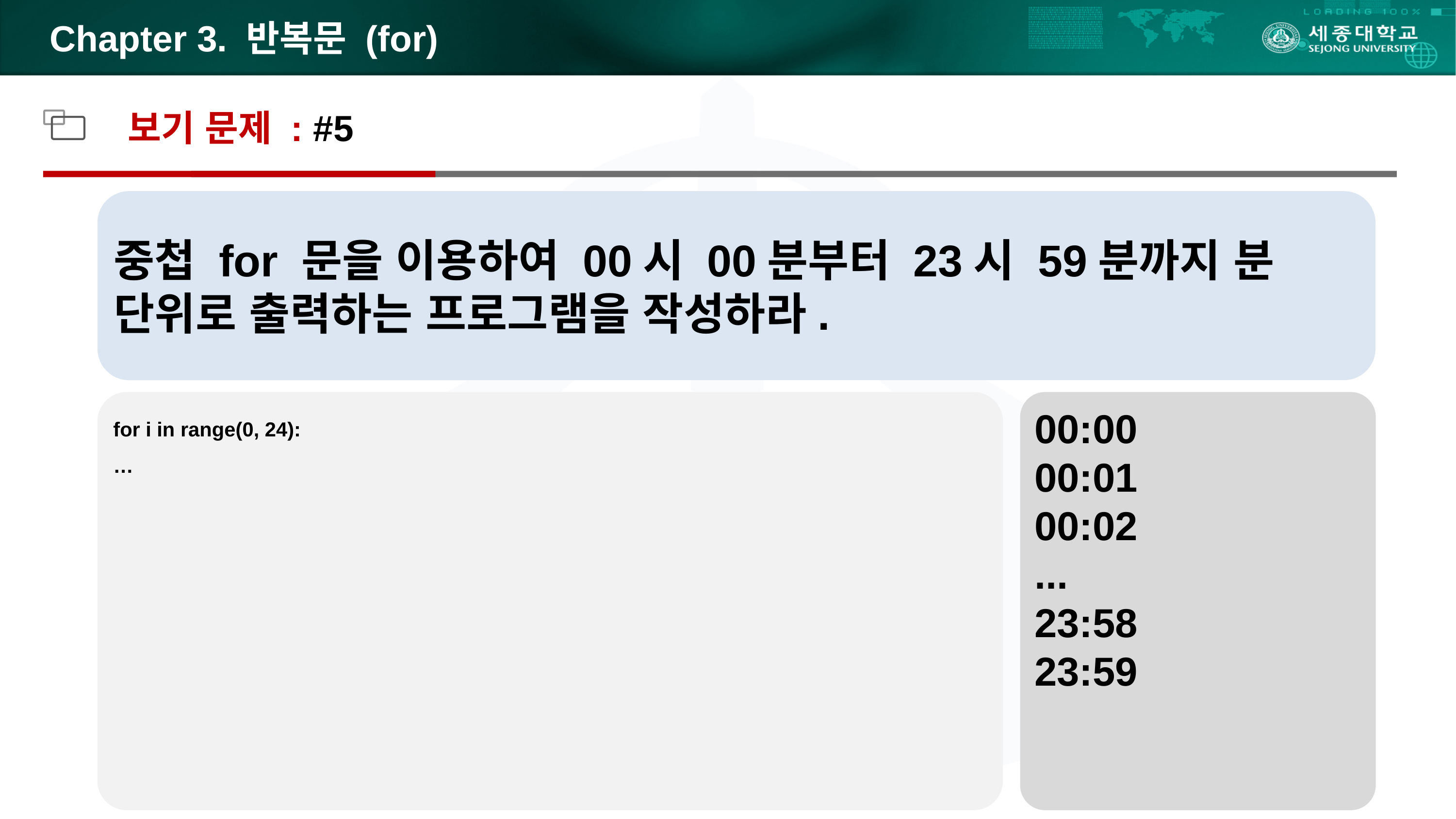

# Chapter 3. 반복문 (for)
보기 문제 : #5
중첩 for 문을 이용하여 00시 00분부터 23시 59분까지 분 단위로 출력하는 프로그램을 작성하라.
for i in range(0, 24):
…
00:00
00:01
00:02
...
23:58
23:59